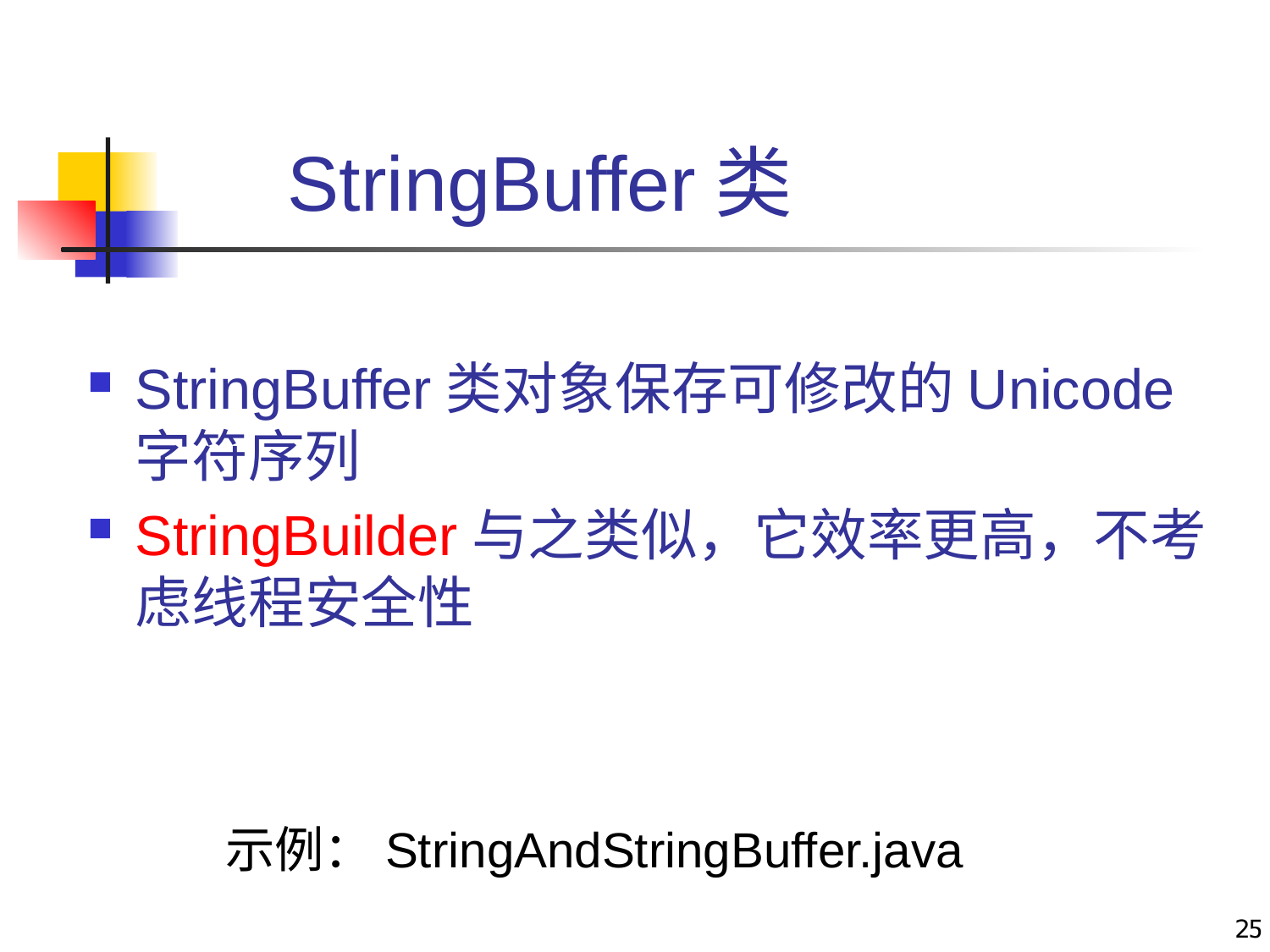

# StringBuffer类
StringBuffer类对象保存可修改的Unicode字符序列
StringBuilder与之类似，它效率更高，不考虑线程安全性
示例：StringAndStringBuffer.java
25